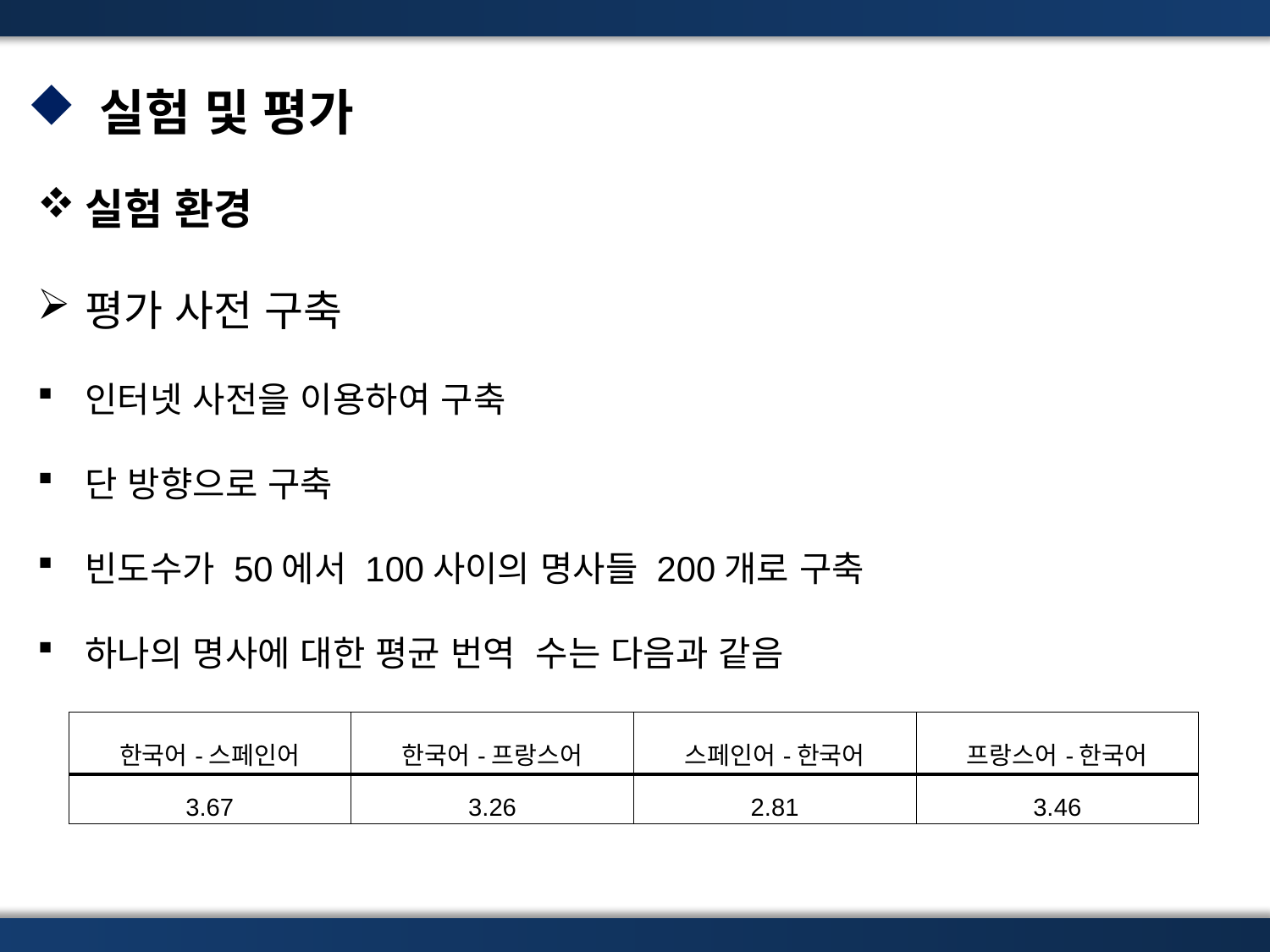

실험 및 평가

실험 환경

평가 사전 구축

인터넷 사전을 이용하여 구축

단 방향으로 구축

빈도수가 50에서 100사이의 명사들 200개로 구축

하나의 명사에 대한 평균 번역  수는 다음과 같음

| 한국어-스페인어 | 한국어-프랑스어 | 스페인어-한국어 | 프랑스어-한국어 |
| --- | --- | --- | --- |
| 3.67 | 3.26 | 2.81 | 3.46 |